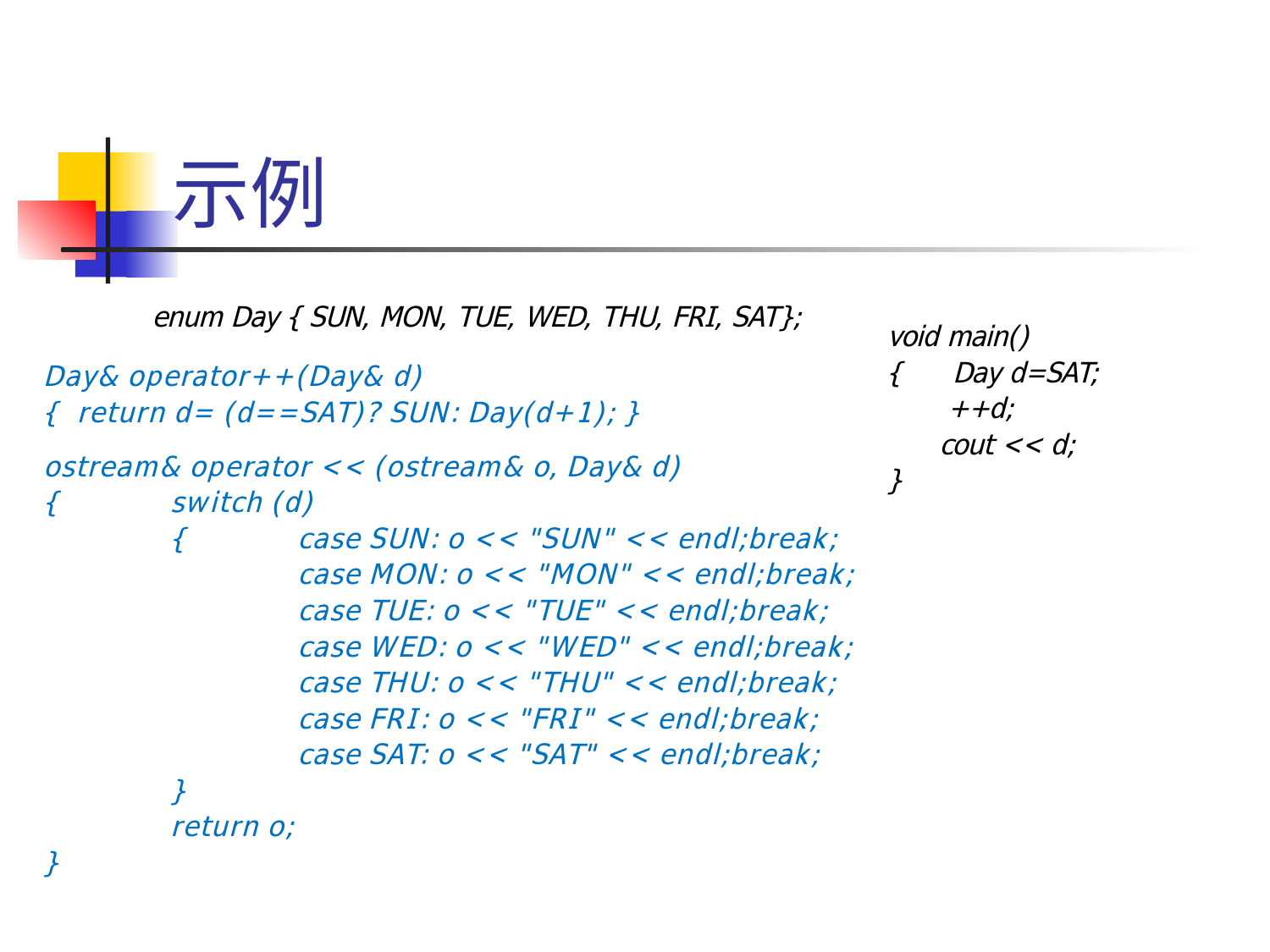

# 示例
enum Day { SUN, MON, TUE, WED, THU, FRI, SAT};
void main()
{      Day d=SAT;
       ++d;
      cout << d;
}
Day& operator++(Day& d)
{  return d= (d==SAT)? SUN: Day(d+1); }
ostream& operator << (ostream& o, Day& d)
{	switch (d)
	{	case SUN: o << "SUN" << endl;break;
		case MON: o << "MON" << endl;break;
		case TUE: o << "TUE" << endl;break;
		case WED: o << "WED" << endl;break;
		case THU: o << "THU" << endl;break;
		case FRI: o << "FRI" << endl;break;
		case SAT: o << "SAT" << endl;break;
	}
	return o;
}